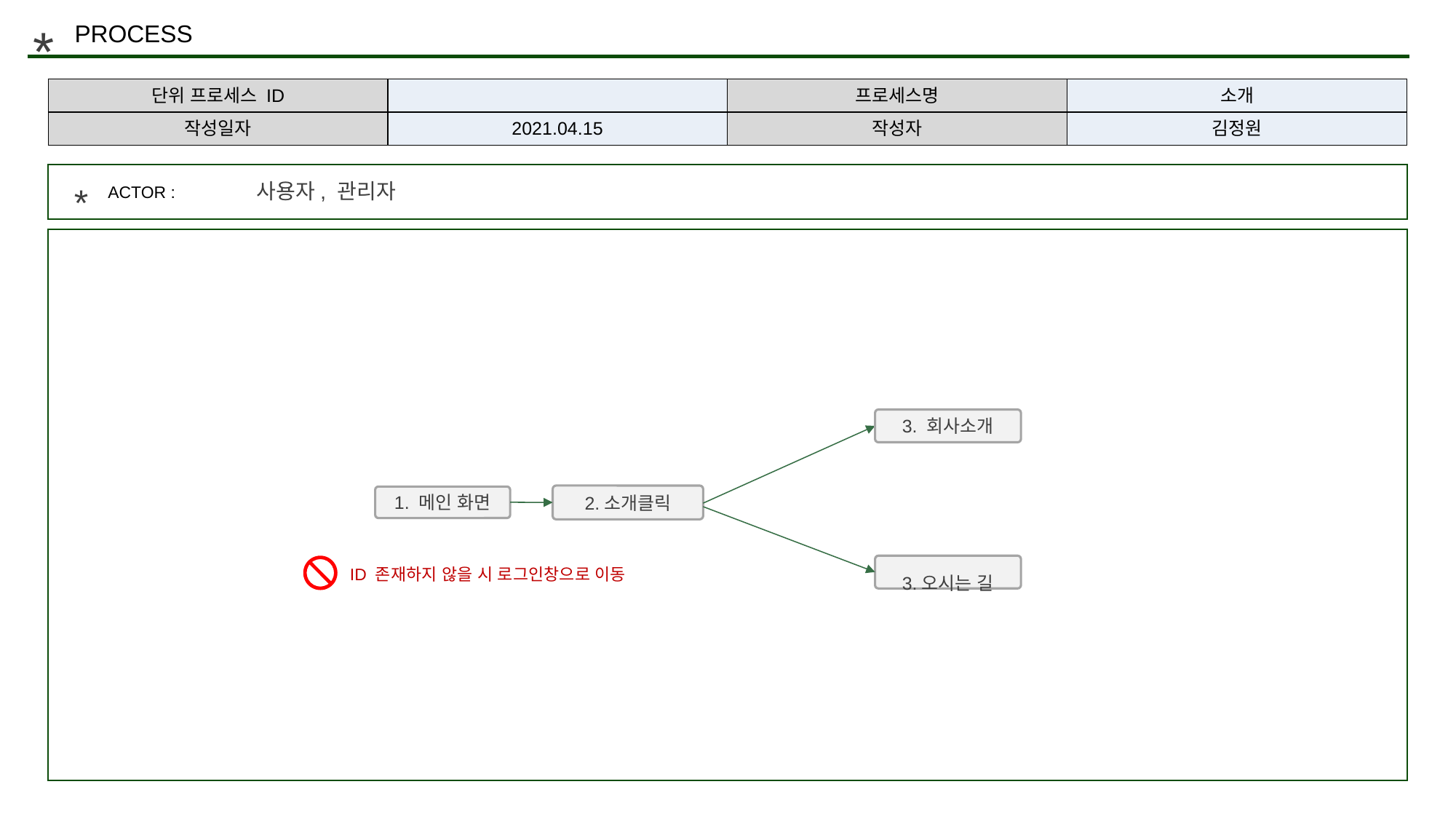

*
PROCESS
| 단위 프로세스 ID |  | 프로세스명 | 소개 |
| --- | --- | --- | --- |
| 작성일자 | 2021.04.15 | 작성자 | 김정원 |

사용자, 관리자
*
ACTOR :

3. 회사소개
2.소개클릭
1. 메인 화면

3.오시는 길

ID 존재하지 않을 시 로그인창으로 이동